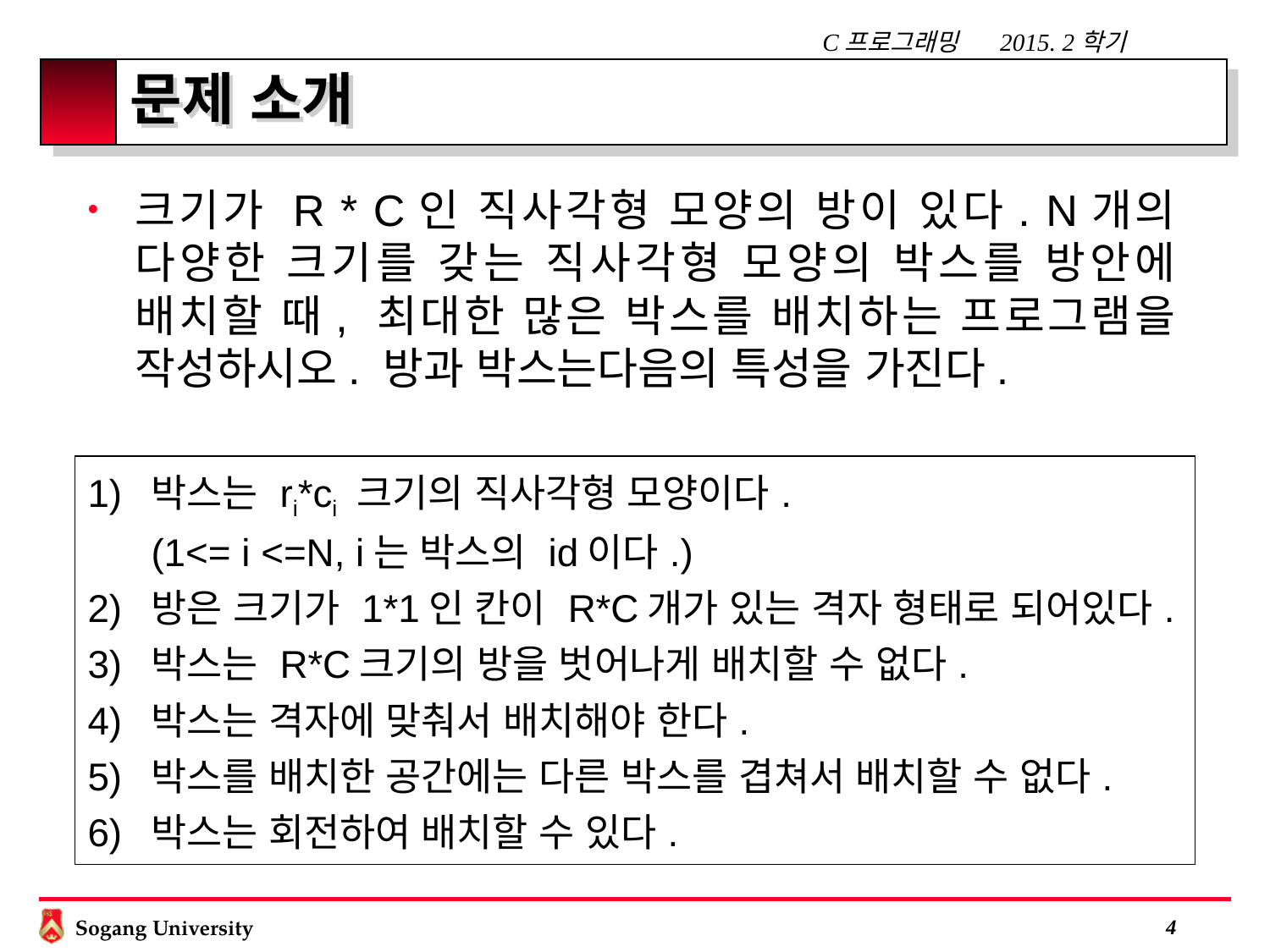

# 문제 소개
크기가 R * C인 직사각형 모양의 방이 있다. N개의 다양한 크기를 갖는 직사각형 모양의 박스를 방안에 배치할 때, 최대한 많은 박스를 배치하는 프로그램을 작성하시오. 방과 박스는다음의 특성을 가진다.
| 박스는 ri\*ci 크기의 직사각형 모양이다. (1<= i <=N, i는 박스의 id이다.) 방은 크기가 1\*1인 칸이 R\*C개가 있는 격자 형태로 되어있다. 박스는 R\*C크기의 방을 벗어나게 배치할 수 없다. 박스는 격자에 맞춰서 배치해야 한다. 박스를 배치한 공간에는 다른 박스를 겹쳐서 배치할 수 없다. 박스는 회전하여 배치할 수 있다. |
| --- |
 4